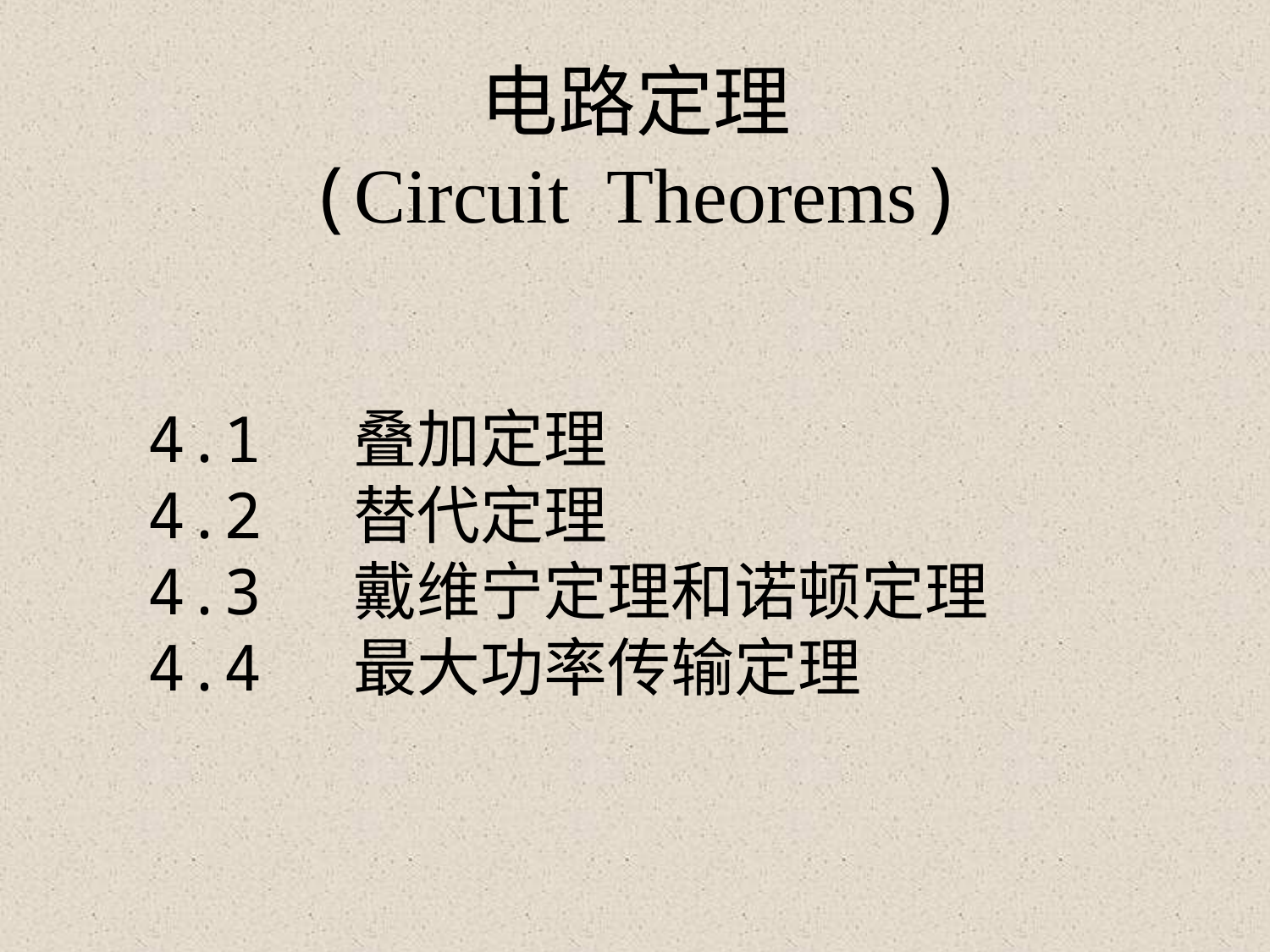

电路定理
(Circuit  Theorems)
4.1  叠加定理
4.2  替代定理
4.3  戴维宁定理和诺顿定理
4.4  最大功率传输定理